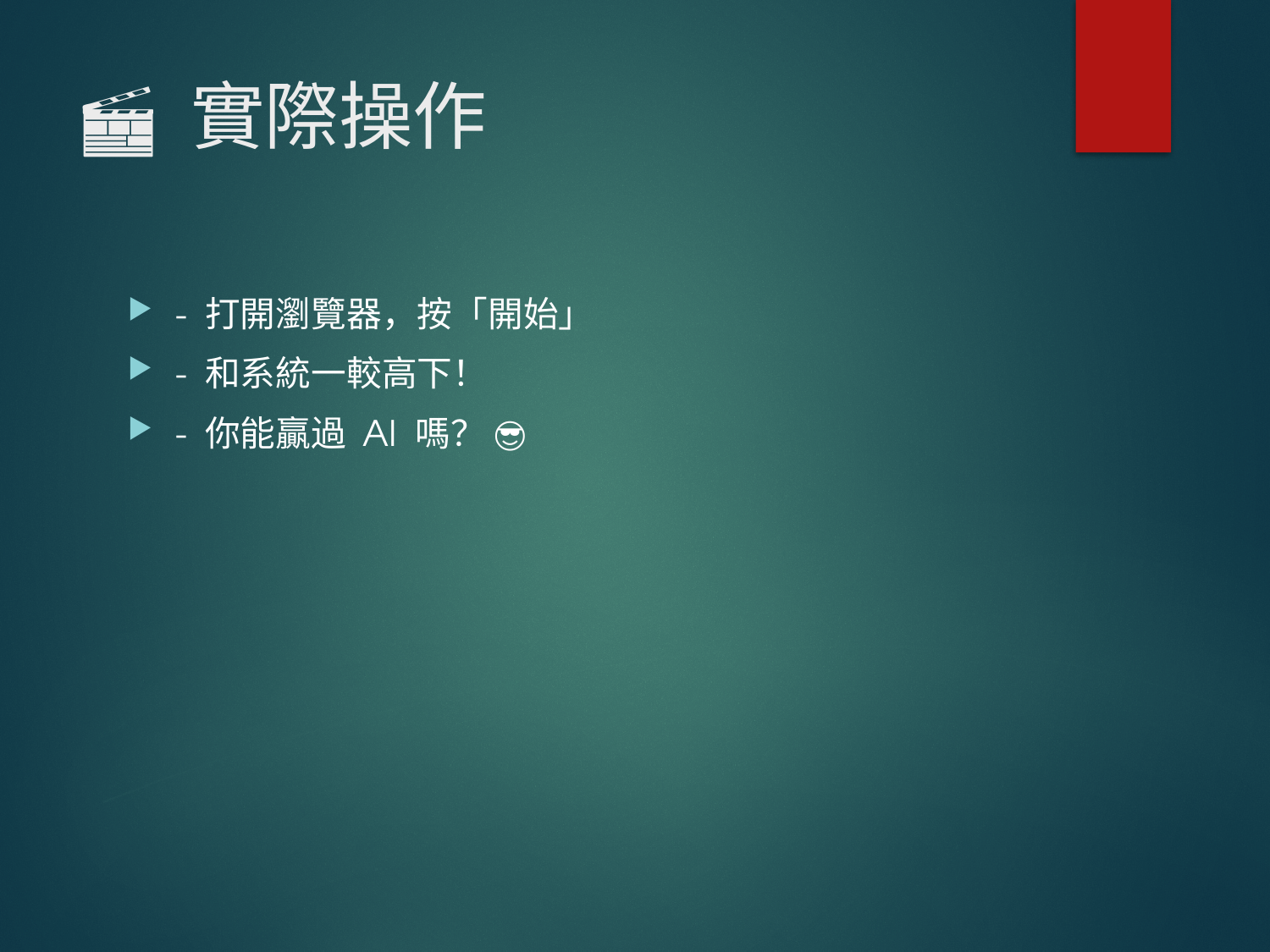

# 🎬 實際操作
- 打開瀏覽器，按「開始」
- 和系統一較高下！
- 你能贏過 AI 嗎？ 😎